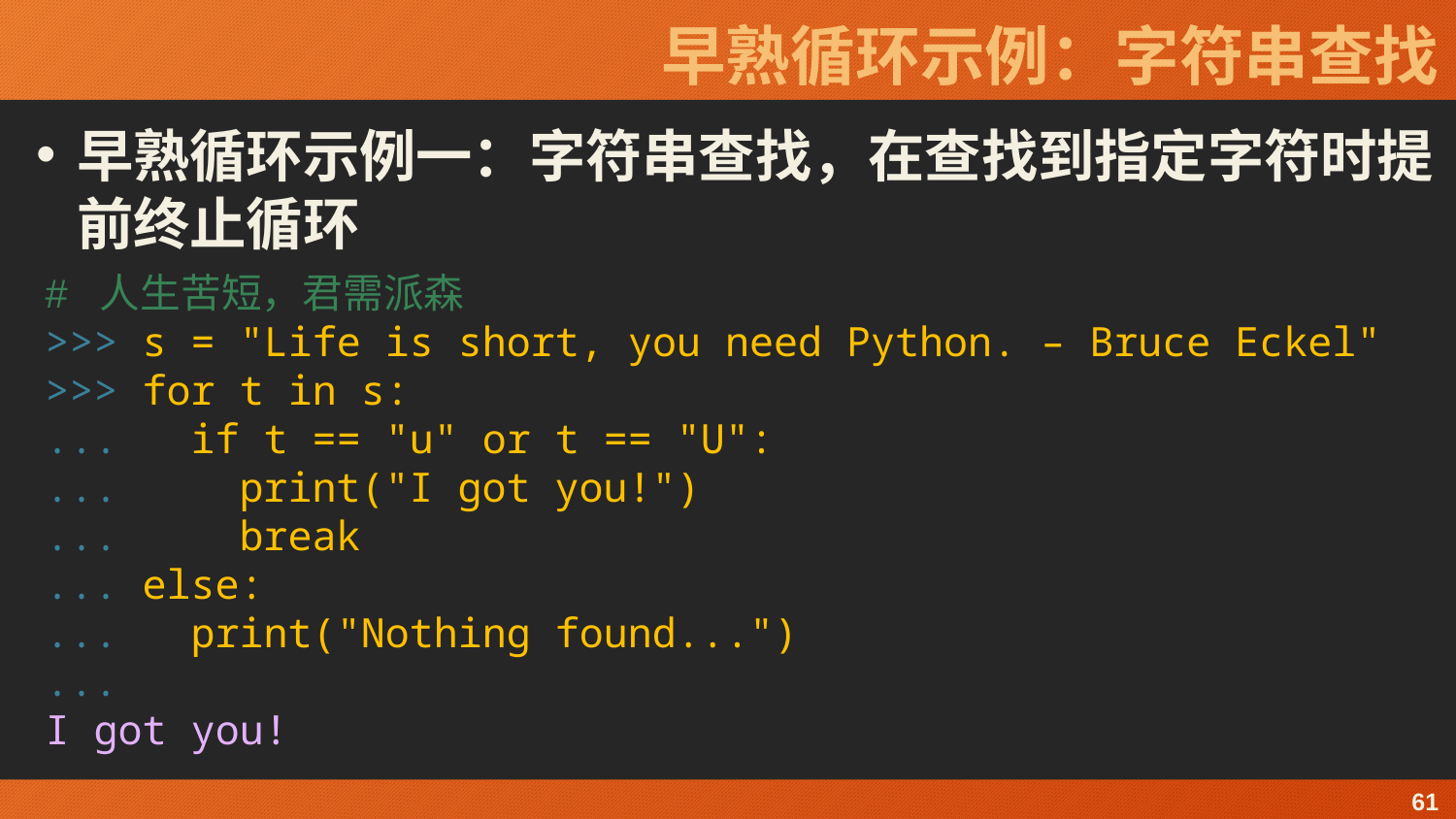

# 早熟循环示例：字符串查找
早熟循环示例一：字符串查找，在查找到指定字符时提前终止循环
#  人生苦短，君需派森
>>> s = "Life is short, you need Python. – Bruce Eckel"
>>> for t in s:
...   if t == "u" or t == "U":
...     print("I got you!")
...     break
... else:
...   print("Nothing found...")
...
I got you!
61